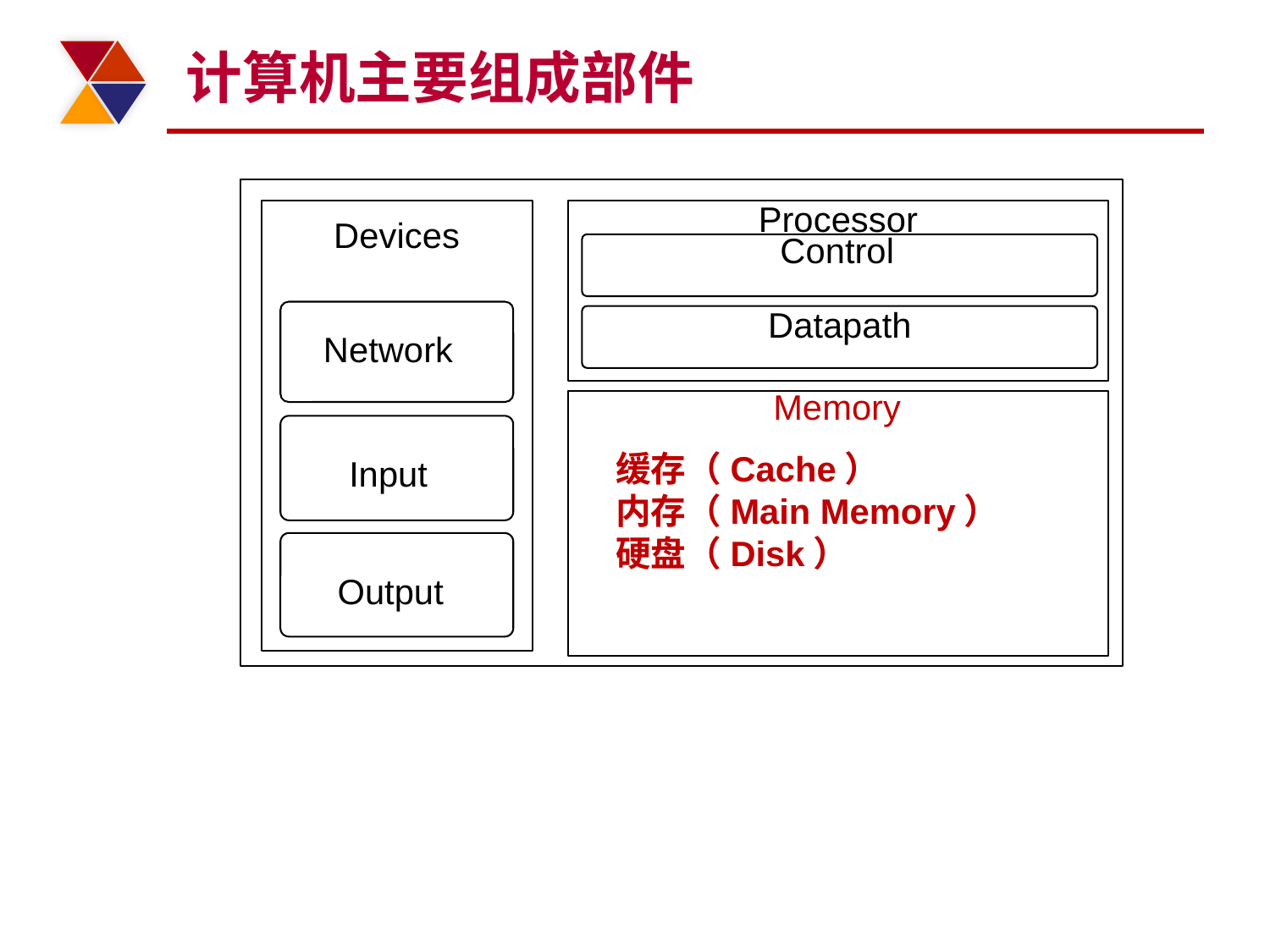

# 计算机主要组成部件

Processor

Devices
Control

Datapath

Network
Memory

Input

Output
缓存（Cache）
内存（Main Memory）
硬盘（Disk）